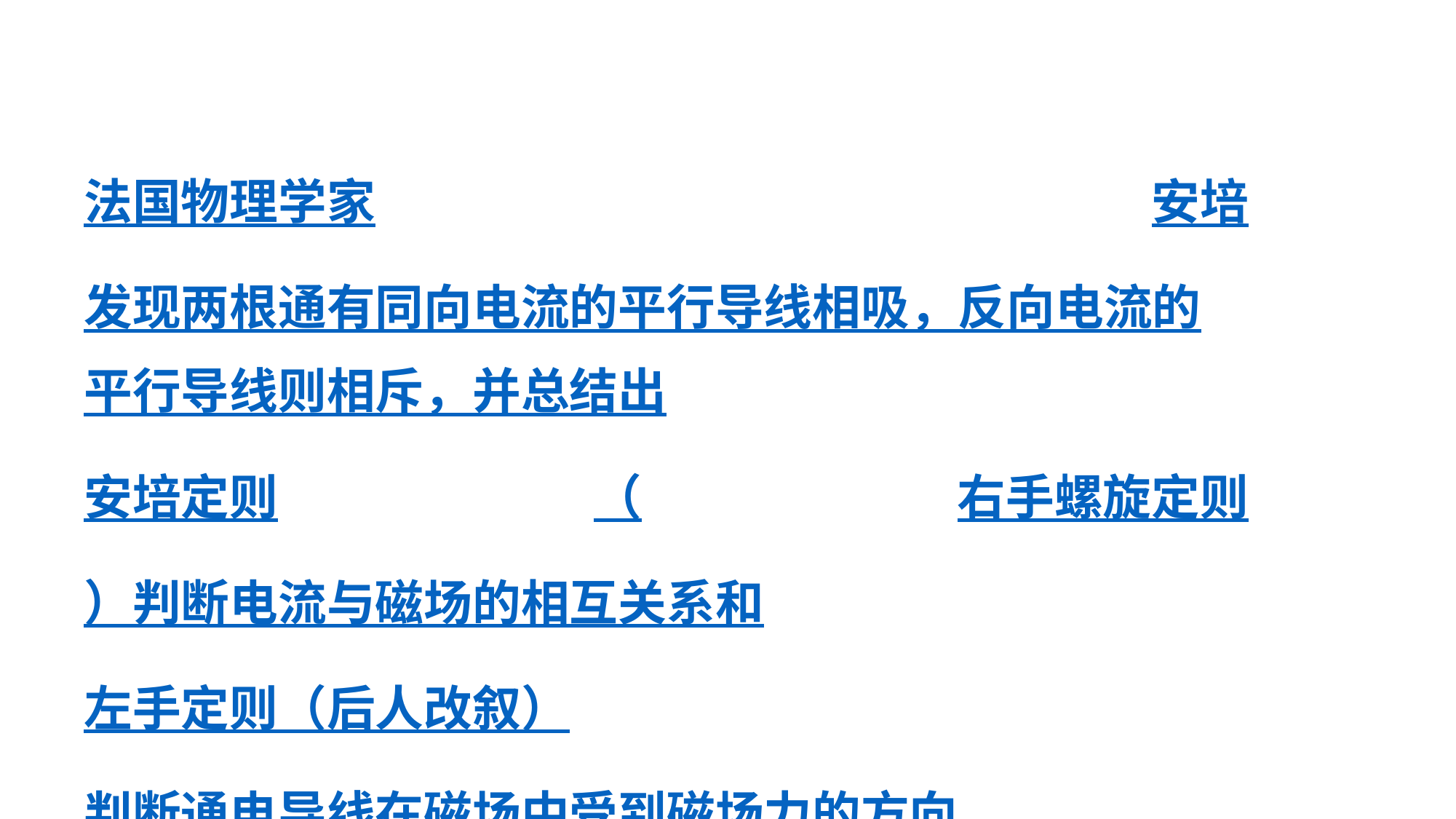

法国物理学家安培发现两根通有同向电流的平行导线相吸，反向电流的平行导线则相斥，并总结出安培定则（右手螺旋定则）判断电流与磁场的相互关系和左手定则（后人改叙）判断通电导线在磁场中受到磁场力的方向。